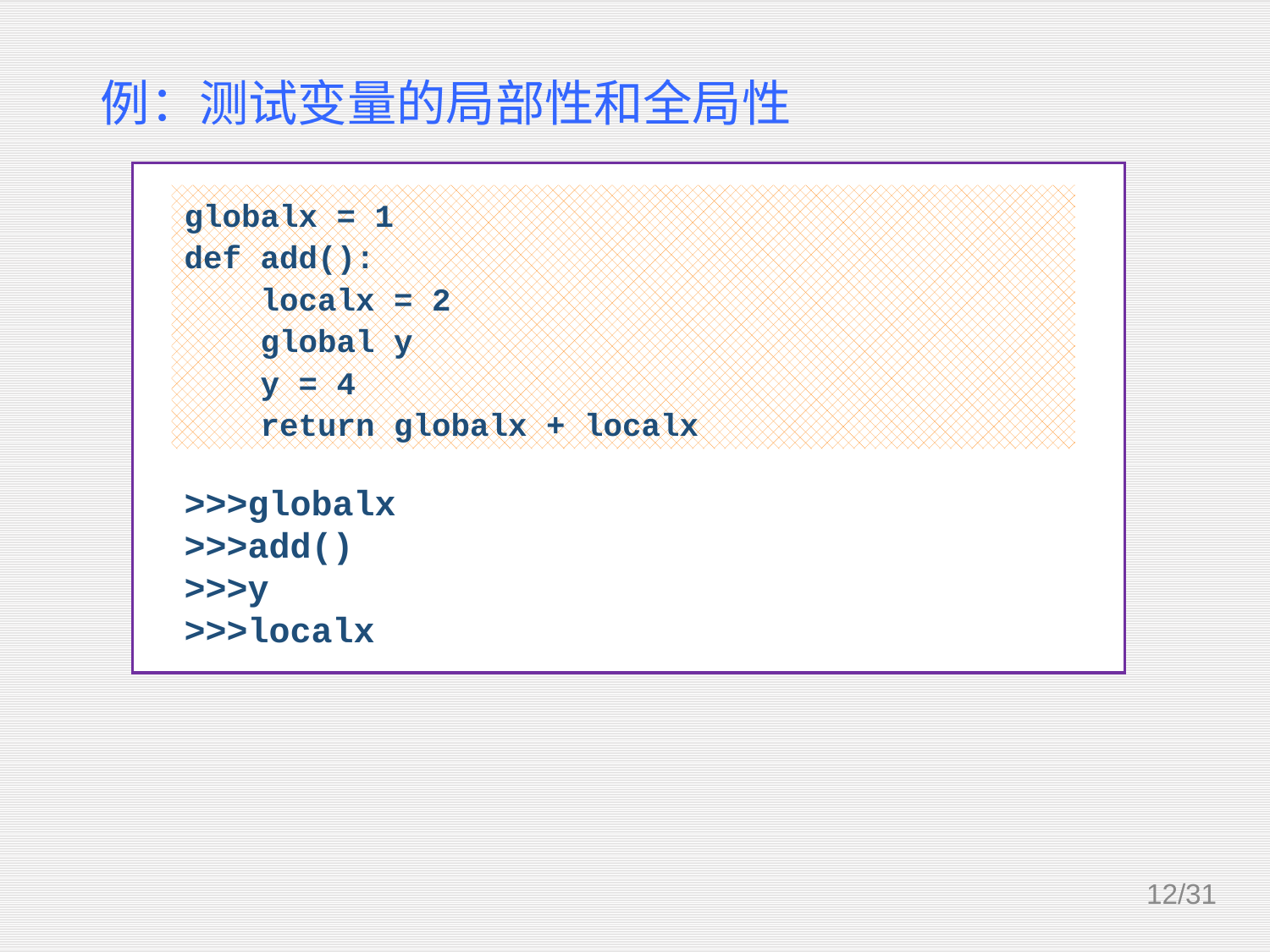

例：测试变量的局部性和全局性

globalx = 1
def add():
    localx = 2
    global y
    y = 4
    return globalx + localx
>>>globalx
>>>add()
>>>y
>>>localx